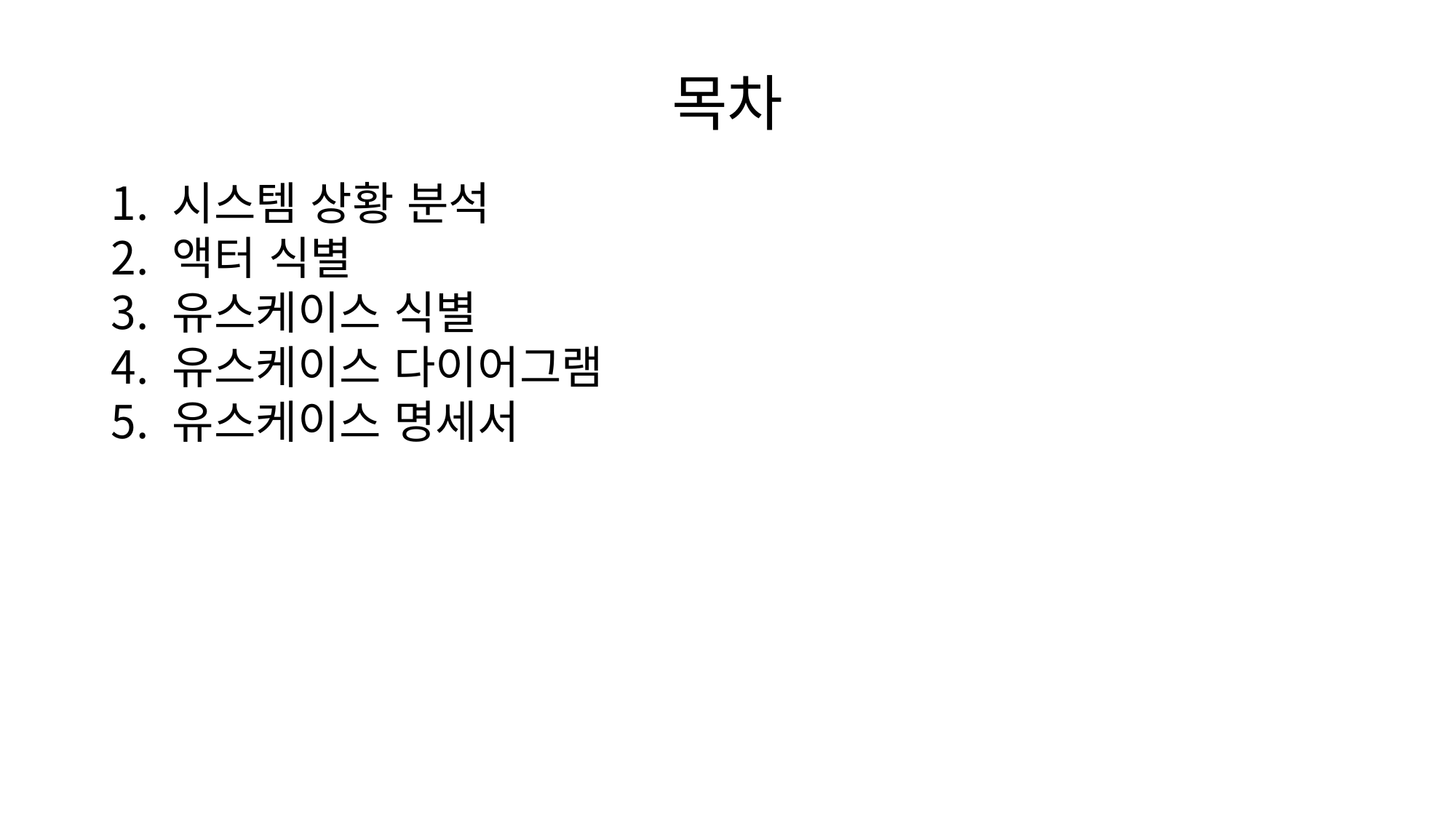

# 목차
시스템 상황 분석
액터 식별
유스케이스 식별
유스케이스 다이어그램
유스케이스 명세서